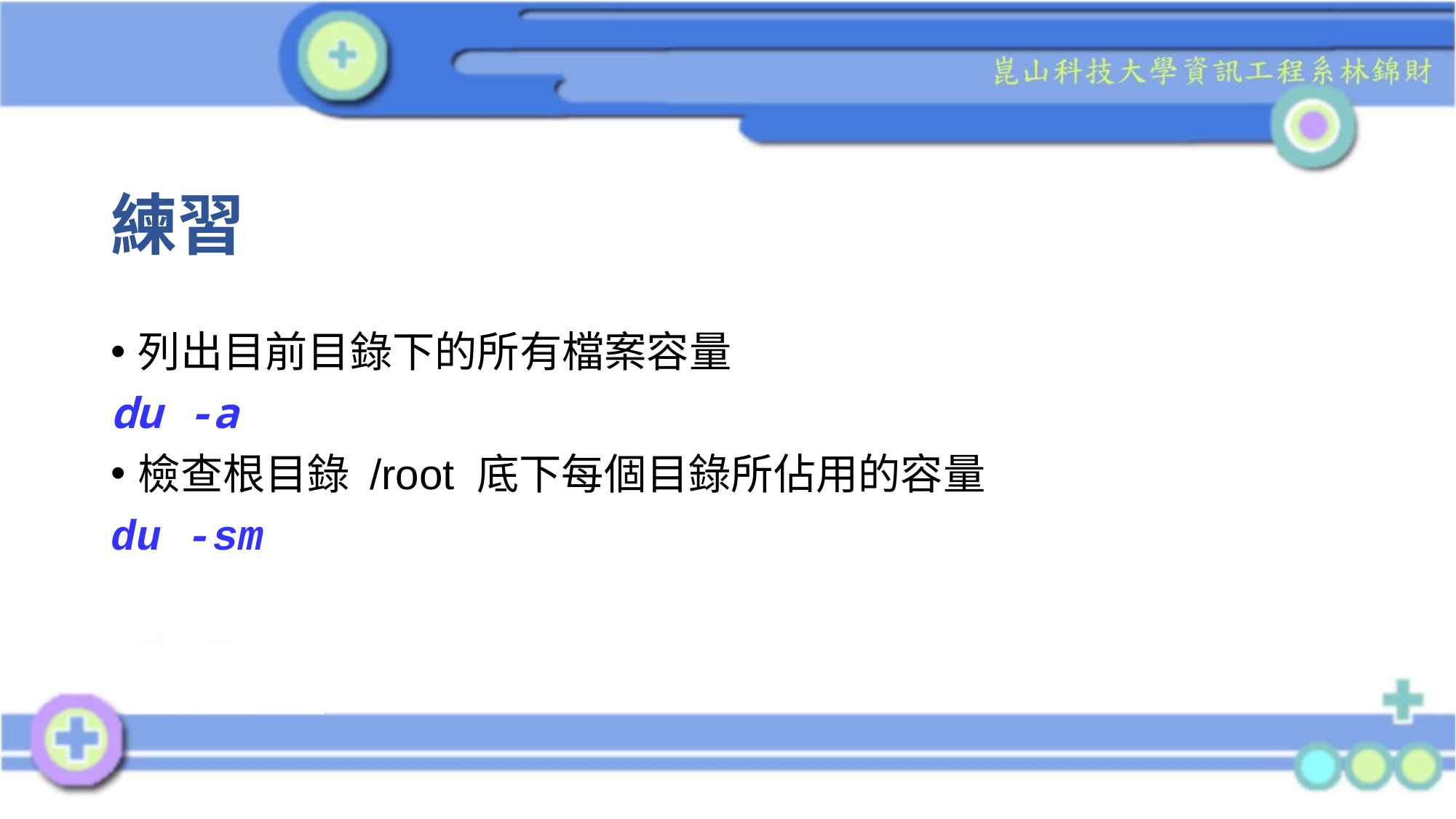

# 練習
列出目前目錄下的所有檔案容量
du -a
檢查根目錄 /root 底下每個目錄所佔用的容量
du -sm